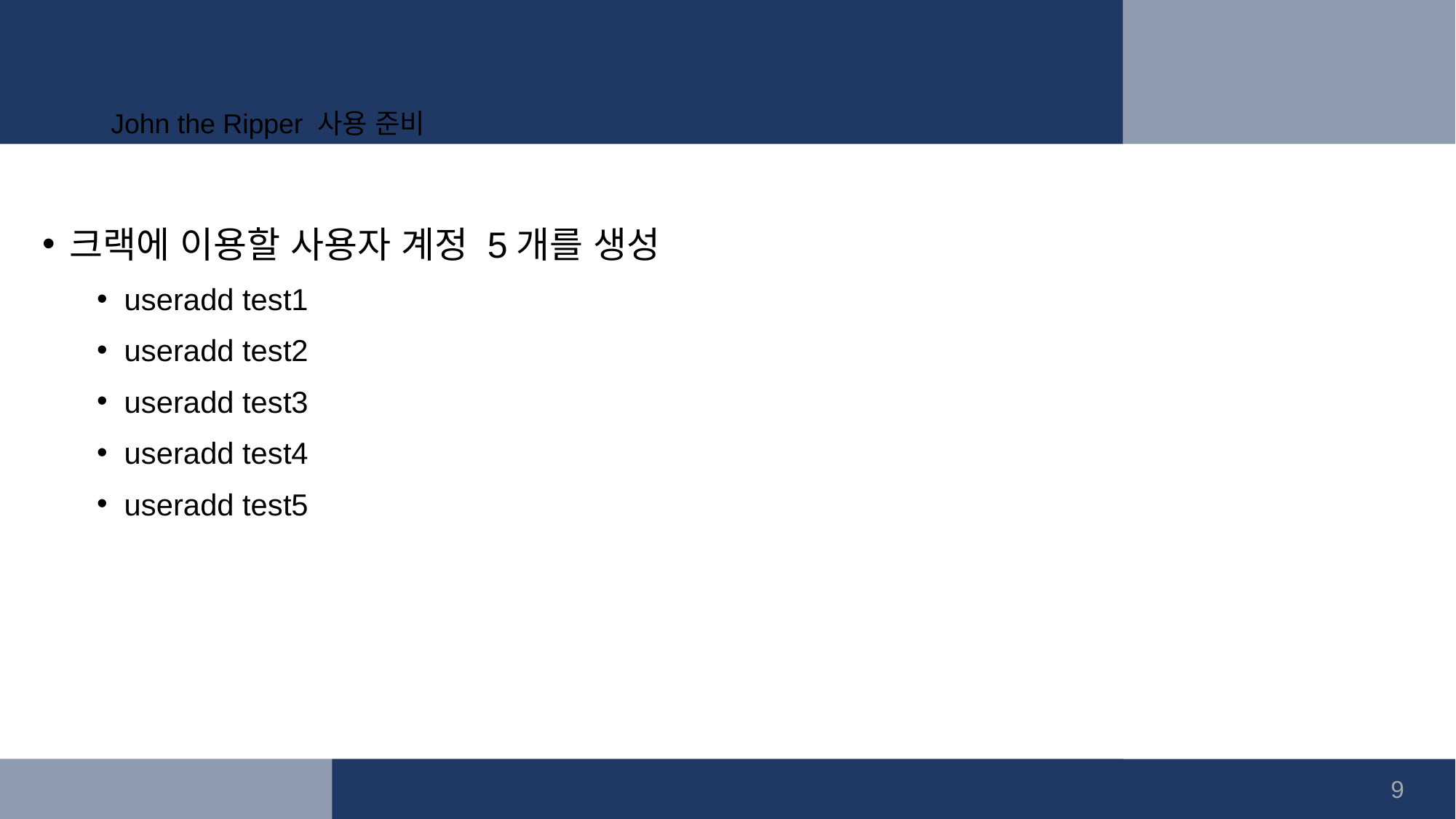

# John the Ripper 사용 준비
크랙에 이용할 사용자 계정 5개를 생성
useradd test1
useradd test2
useradd test3
useradd test4
useradd test5

9